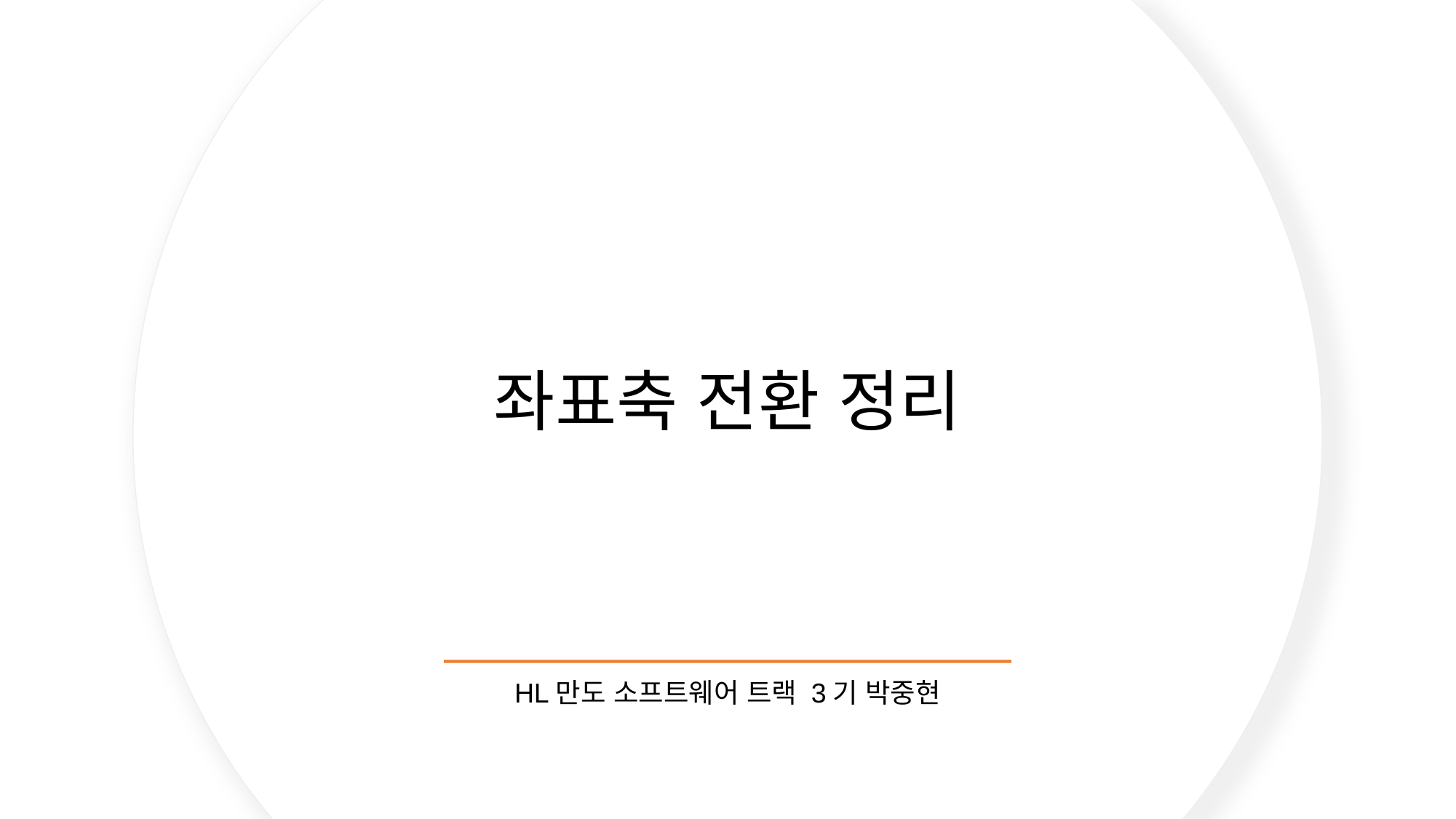

# 좌표축 전환 정리

HL만도 소프트웨어 트랙 3기 박중현